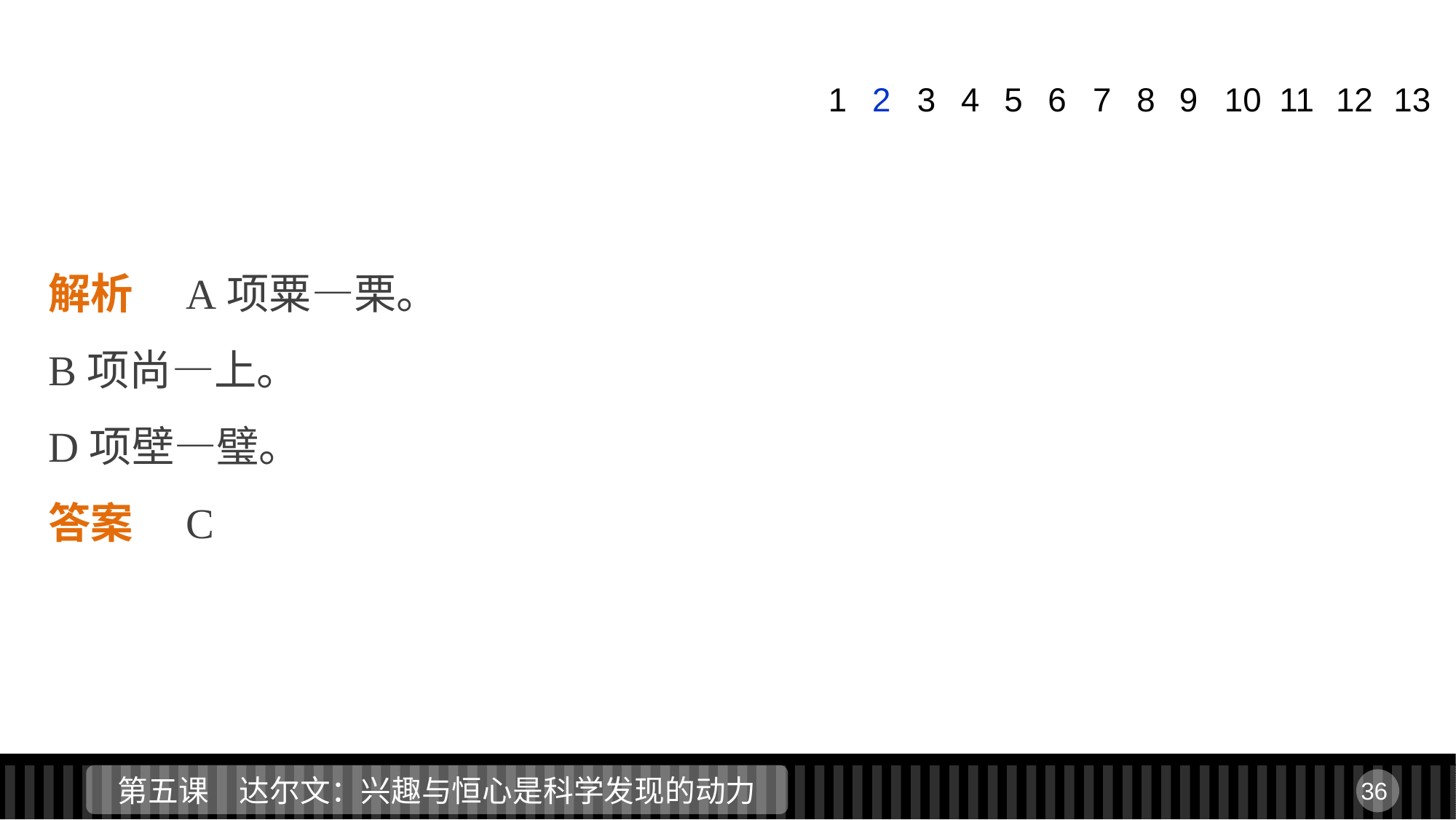

1
2
3
4
5
6
7
8
9
11
12
13
10
解析　A项粟—栗。
B项尚—上。
D项壁—璧。
答案　C